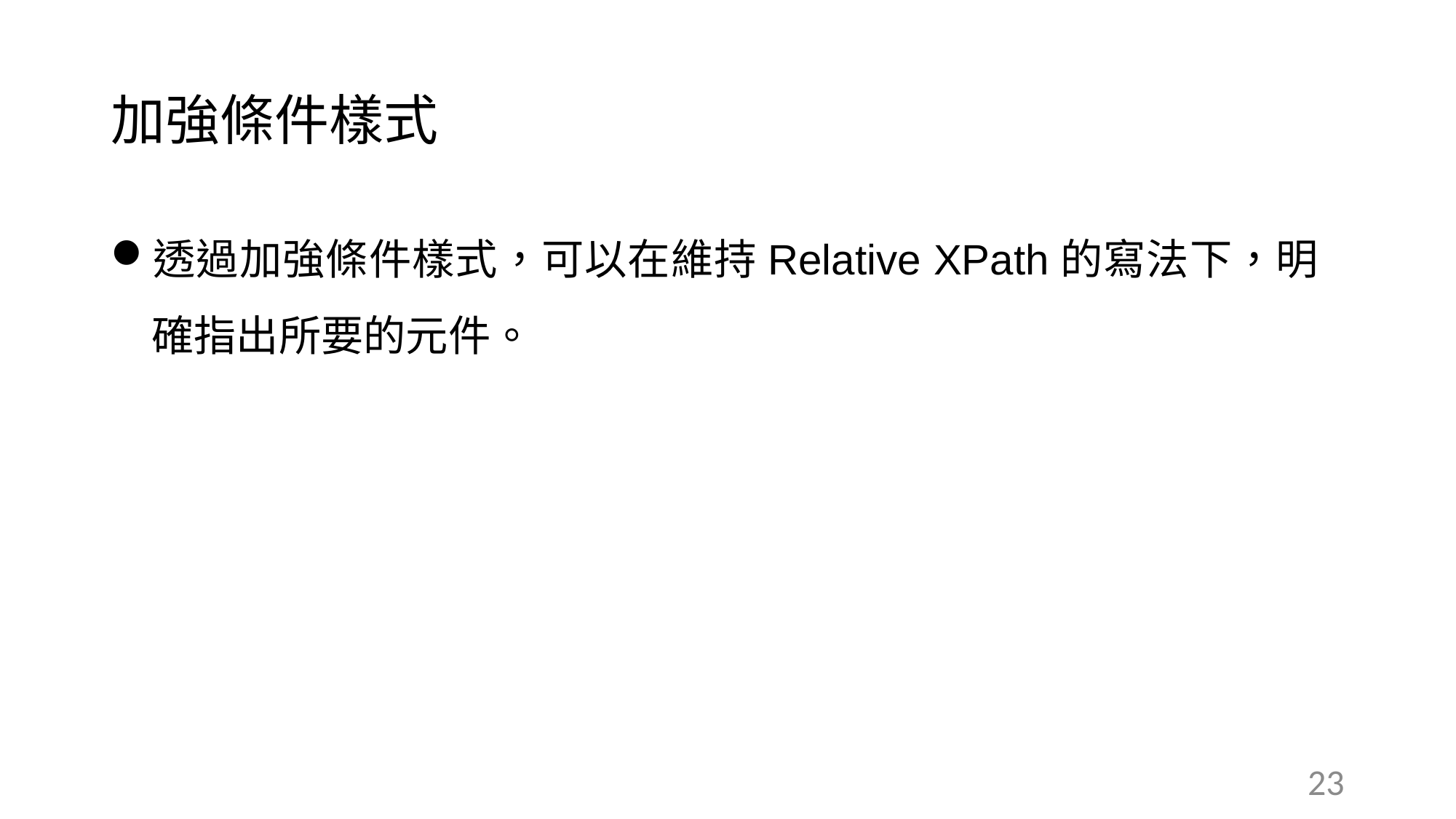

# 加強條件樣式
透過加強條件樣式，可以在維持Relative XPath的寫法下，明確指出所要的元件。
23